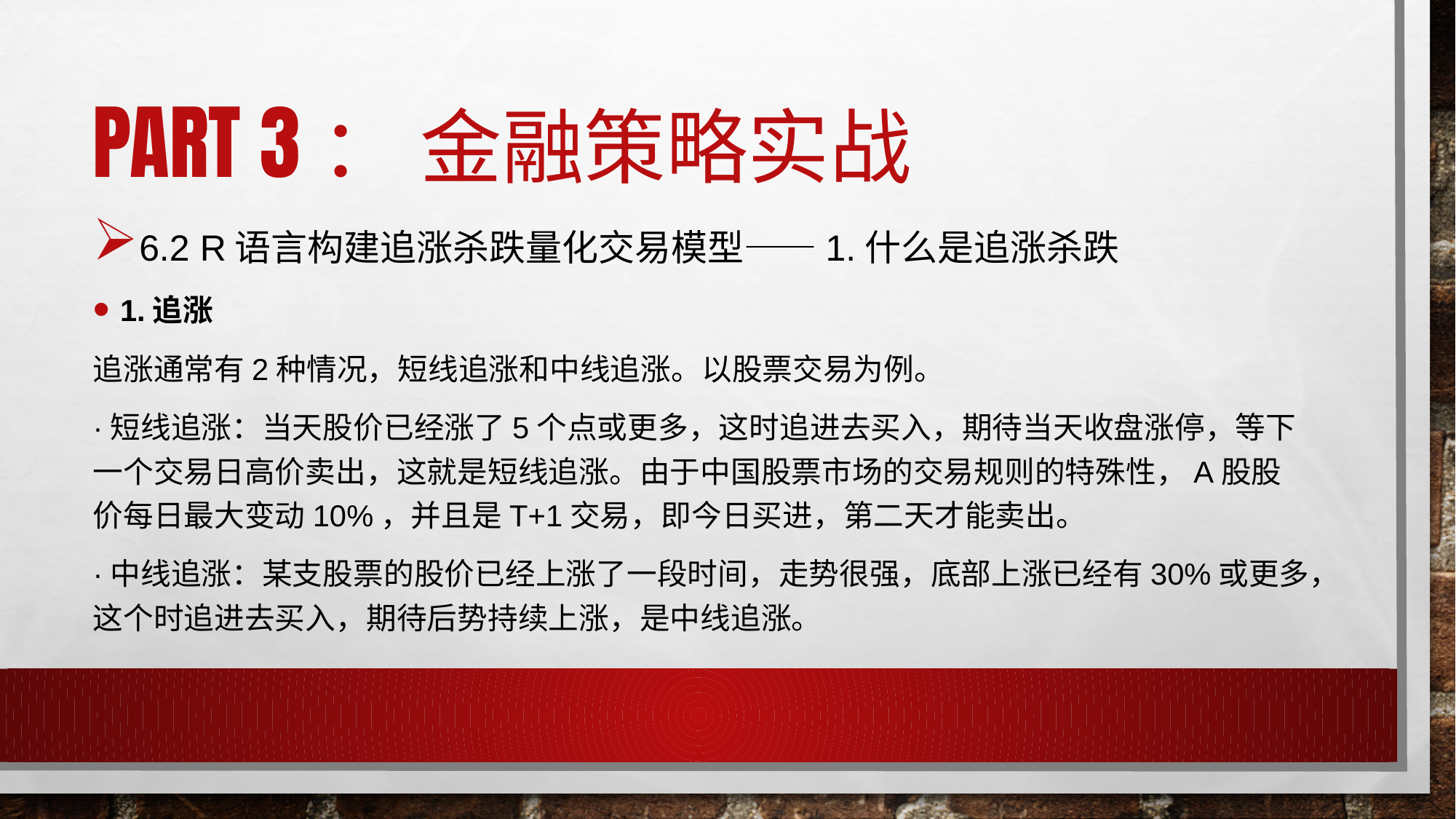

# Part 3： 金融策略实战
6.2 R语言构建追涨杀跌量化交易模型——1.什么是追涨杀跌
1.追涨
追涨通常有2种情况，短线追涨和中线追涨。以股票交易为例。
·短线追涨：当天股价已经涨了5个点或更多，这时追进去买入，期待当天收盘涨停，等下一个交易日高价卖出，这就是短线追涨。由于中国股票市场的交易规则的特殊性，A股股价每日最大变动10%，并且是T+1交易，即今日买进，第二天才能卖出。
·中线追涨：某支股票的股价已经上涨了一段时间，走势很强，底部上涨已经有30%或更多，这个时追进去买入，期待后势持续上涨，是中线追涨。